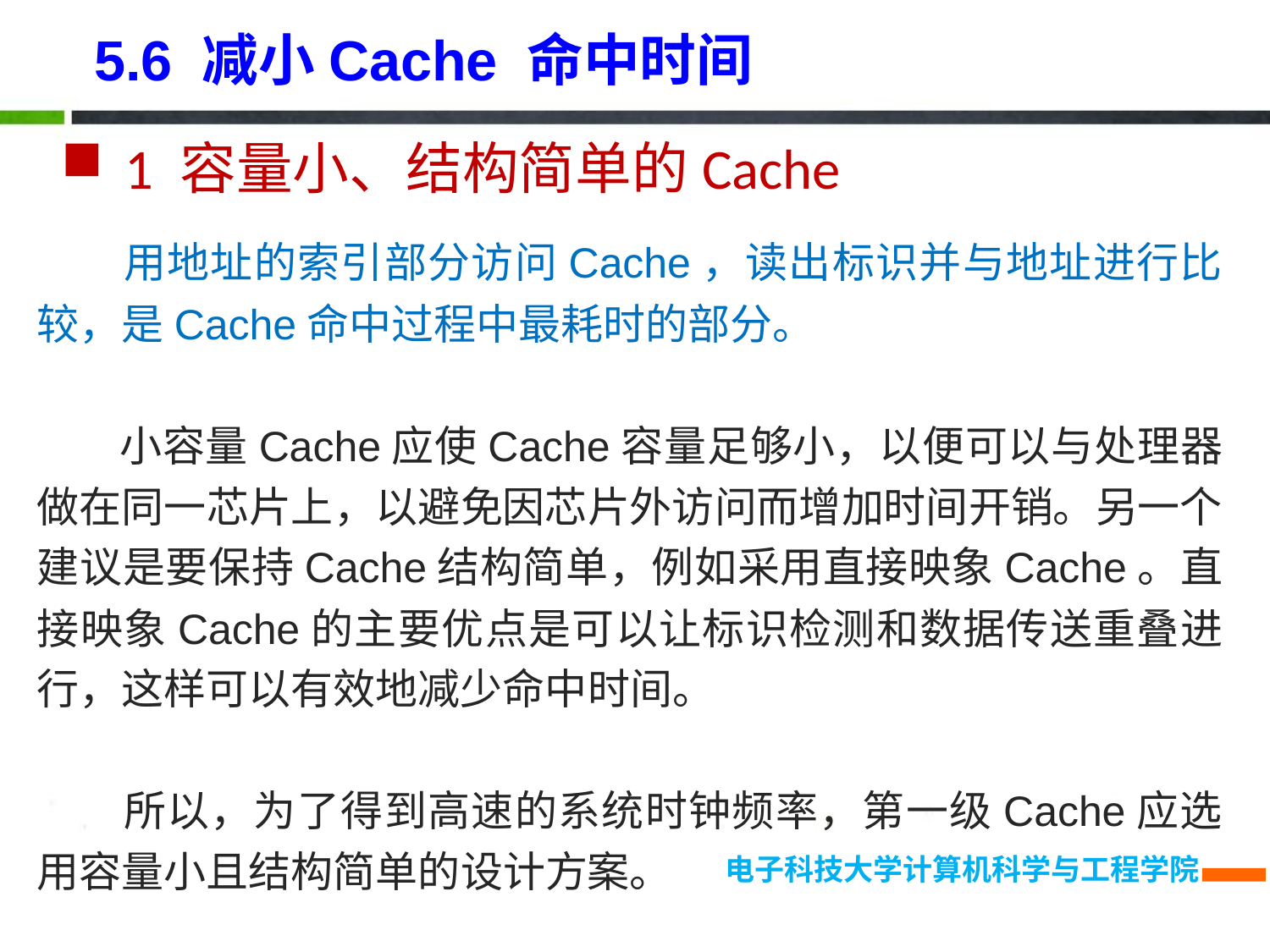

5.6 减小Cache 命中时间
1 容量小、结构简单的Cache
       用地址的索引部分访问Cache，读出标识并与地址进行比较，是Cache命中过程中最耗时的部分。

       小容量Cache应使Cache容量足够小，以便可以与处理器做在同一芯片上，以避免因芯片外访问而增加时间开销。另一个建议是要保持Cache结构简单，例如采用直接映象Cache。直接映象Cache的主要优点是可以让标识检测和数据传送重叠进行，这样可以有效地减少命中时间。

       所以，为了得到高速的系统时钟频率，第一级Cache应选用容量小且结构简单的设计方案。
103